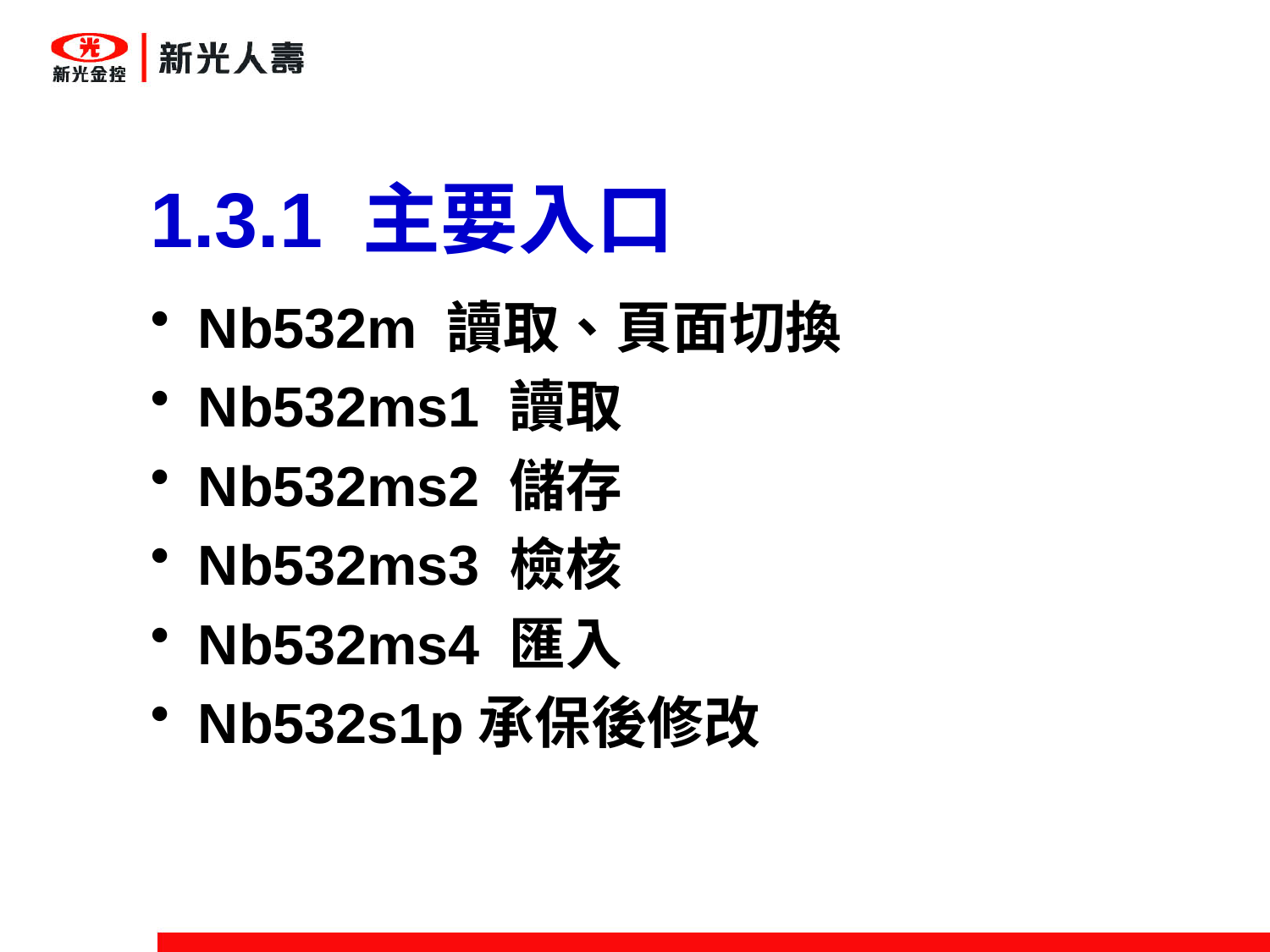

# 1.3.1 主要入口
Nb532m 讀取、頁面切換
Nb532ms1 讀取
Nb532ms2 儲存
Nb532ms3 檢核
Nb532ms4 匯入
Nb532s1p承保後修改